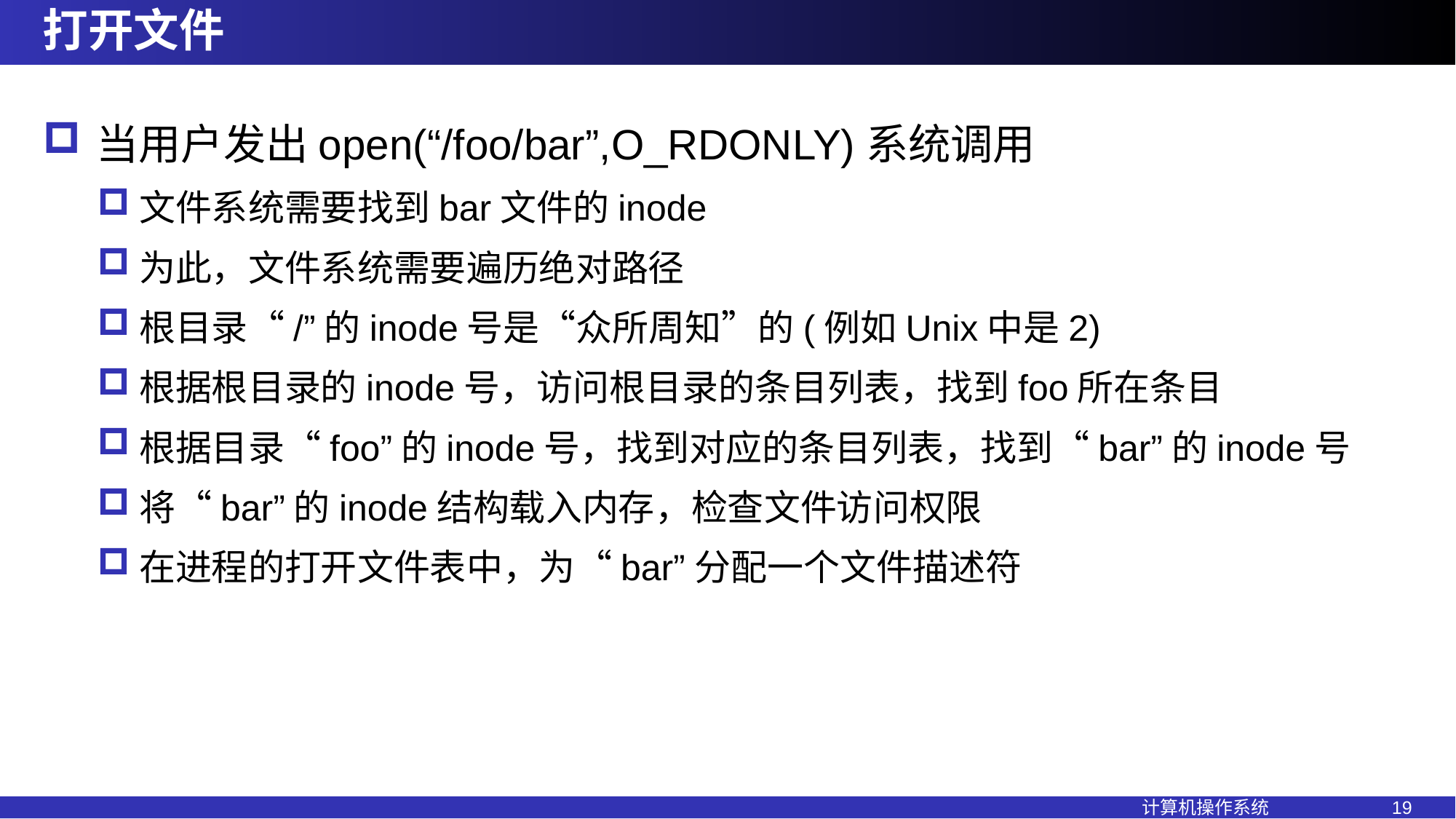

# 打开文件
当用户发出open(“/foo/bar”,O_RDONLY)系统调用
文件系统需要找到bar文件的inode
为此，文件系统需要遍历绝对路径
根目录“/”的inode号是“众所周知”的(例如Unix中是2)
根据根目录的inode号，访问根目录的条目列表，找到foo所在条目
根据目录“foo”的inode号，找到对应的条目列表，找到“bar”的inode号
将“bar”的inode结构载入内存，检查文件访问权限
在进程的打开文件表中，为“bar”分配一个文件描述符

计算机操作系统                     19